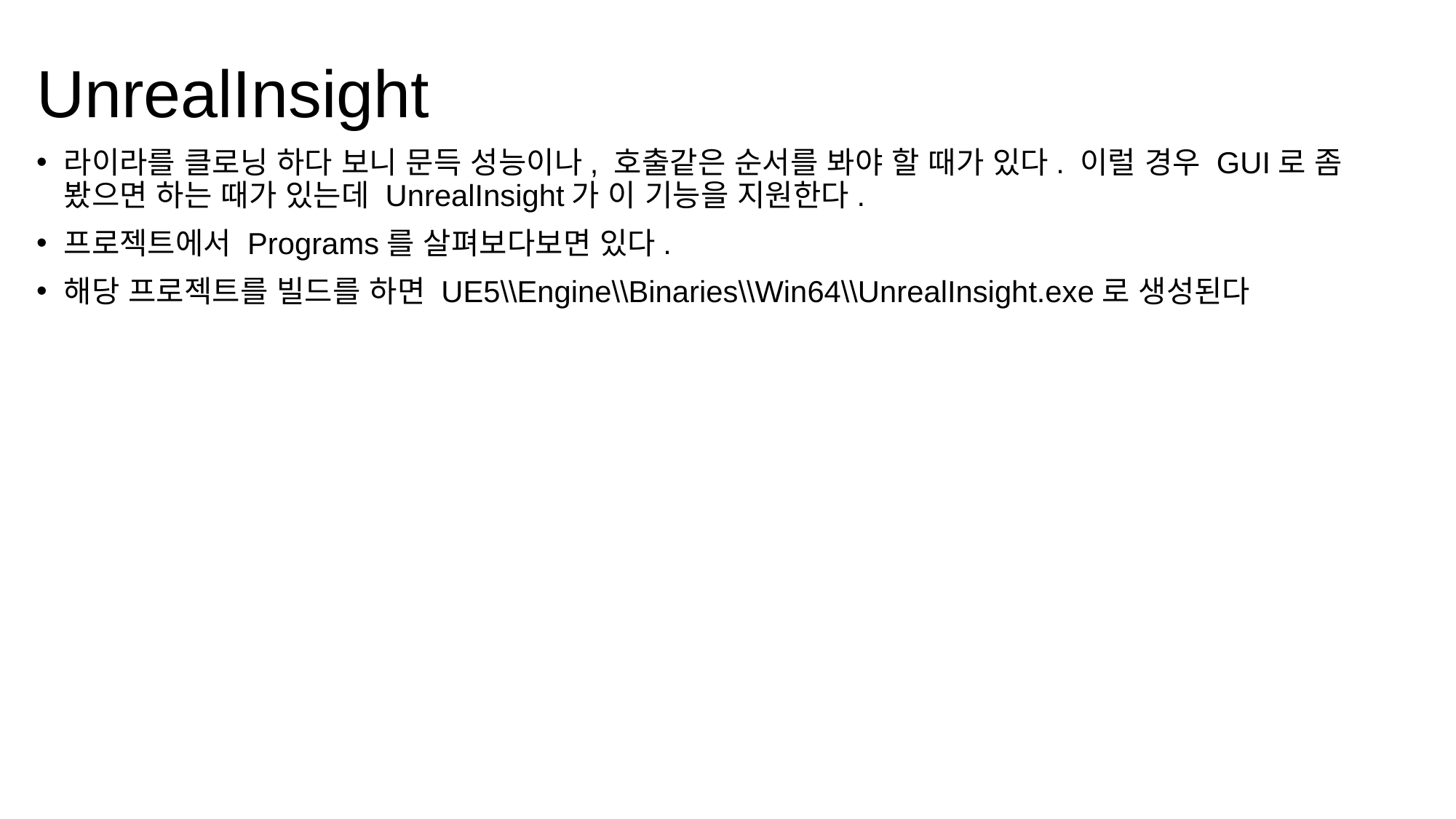

UnrealInsight
라이라를 클로닝 하다 보니 문득 성능이나, 호출같은 순서를 봐야 할 때가 있다. 이럴 경우 GUI로 좀 봤으면 하는 때가 있는데 UnrealInsight가 이 기능을 지원한다.
프로젝트에서 Programs를 살펴보다보면 있다.
해당 프로젝트를 빌드를 하면 UE5\\Engine\\Binaries\\Win64\\UnrealInsight.exe로 생성된다